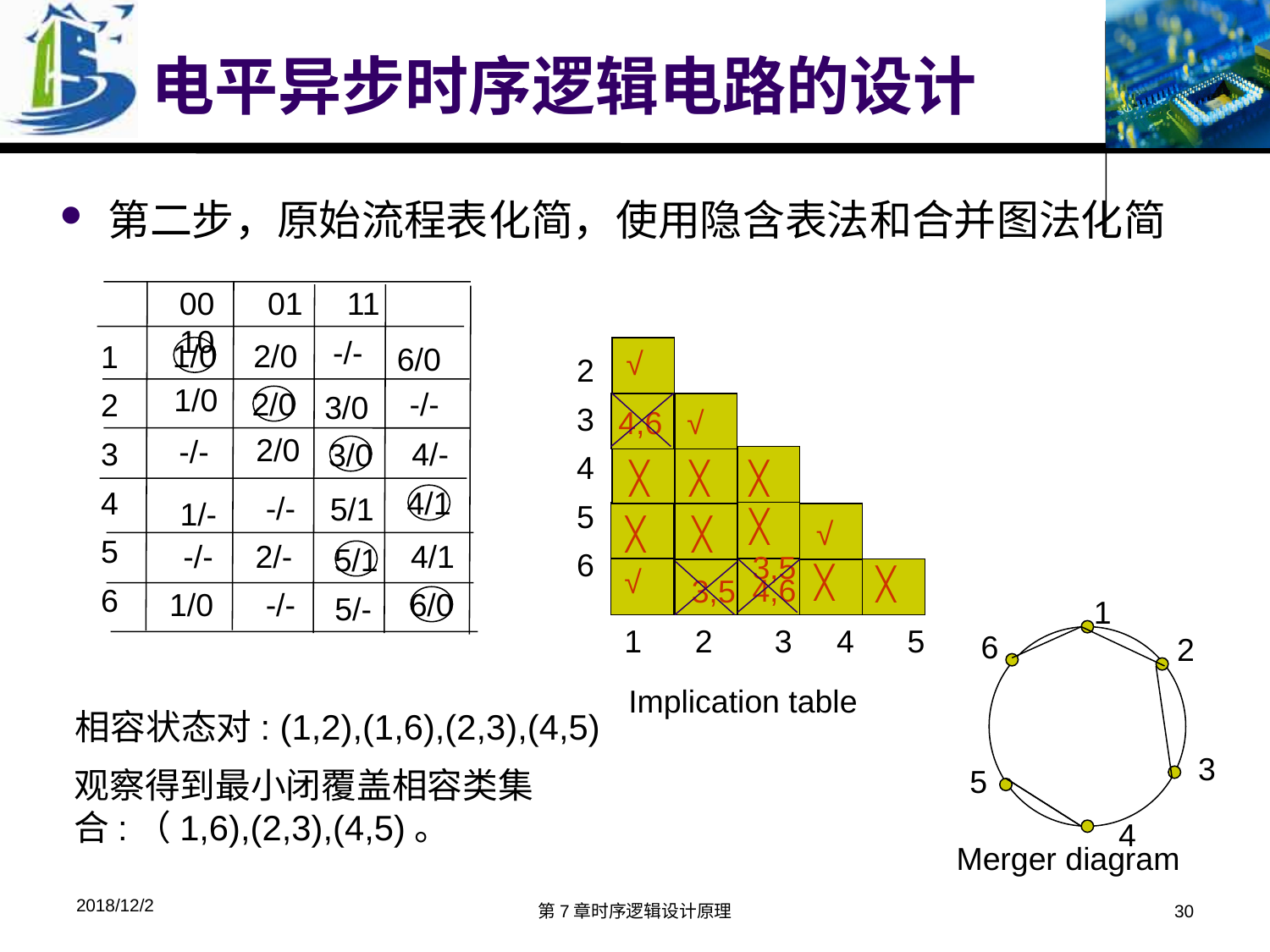

# 电平异步时序逻辑电路的设计
第二步，原始流程表化简，使用隐含表法和合并图法化简
00      01     11     10

1
2
3
4
5
6
-/-
-/-
-/-
-/-
-/-
4/1
-/-
2/0
1/0

2
3
4
5
6

1      2       3     4      5
√
4,6
√
╳
╳
╳
╳
╳
╳
√
√
╳
3,5
4,6
╳
3,5
6/0

1/0
2/0
5/1
1/-
2/-
5/1
1/0
5/-
2/0
3/0

4/-
3/0

4/1

1
6

2

3
5

4

6/0

Implication table
相容状态对: (1,2),(1,6),(2,3),(4,5)
观察得到最小闭覆盖相容类集合:（1,6),(2,3),(4,5)。

Merger diagram
2018/12/2
第7章时序逻辑设计原理
30